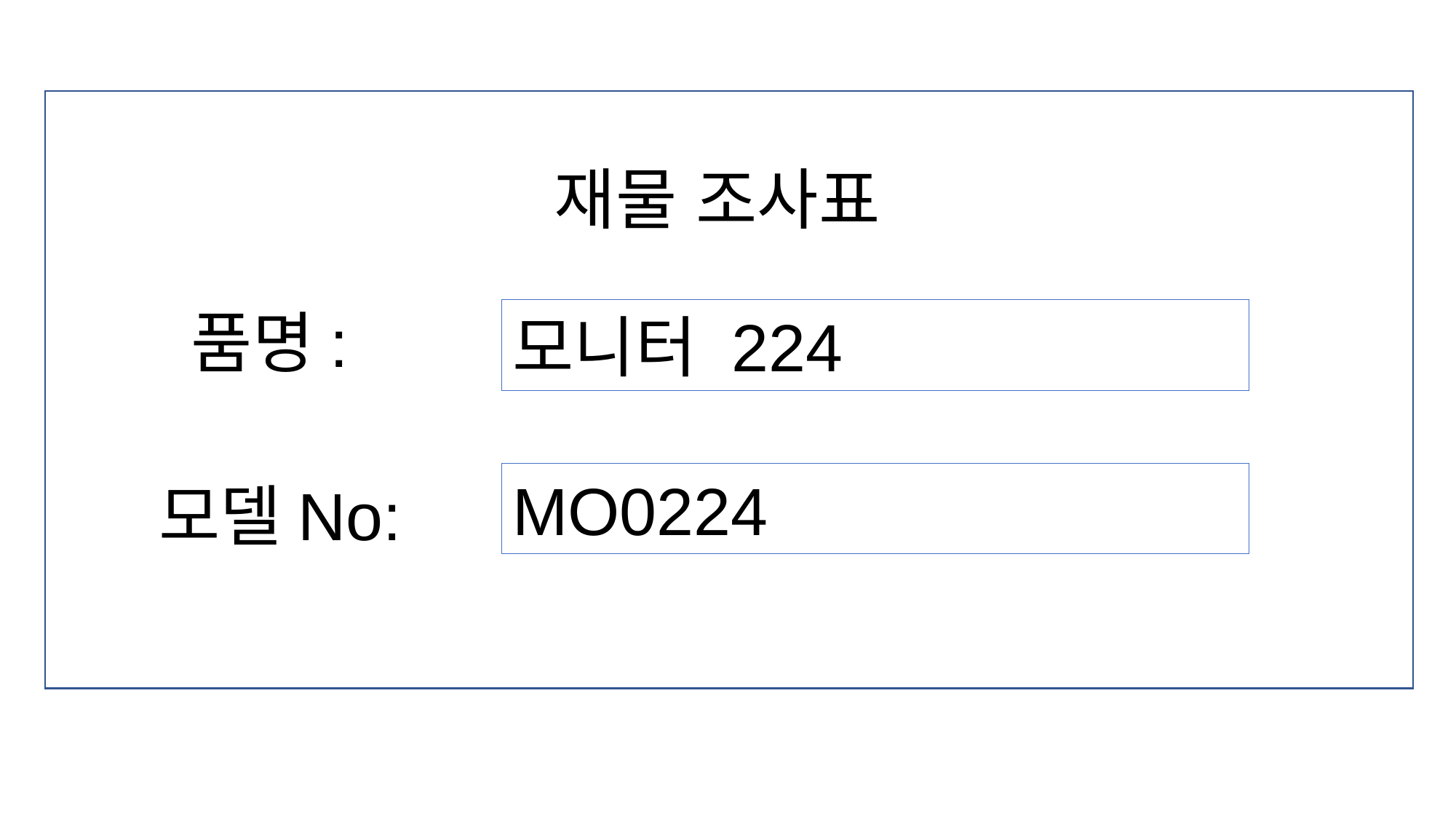

재물 조사표
품명:
모니터 224
MO0224
모델No: